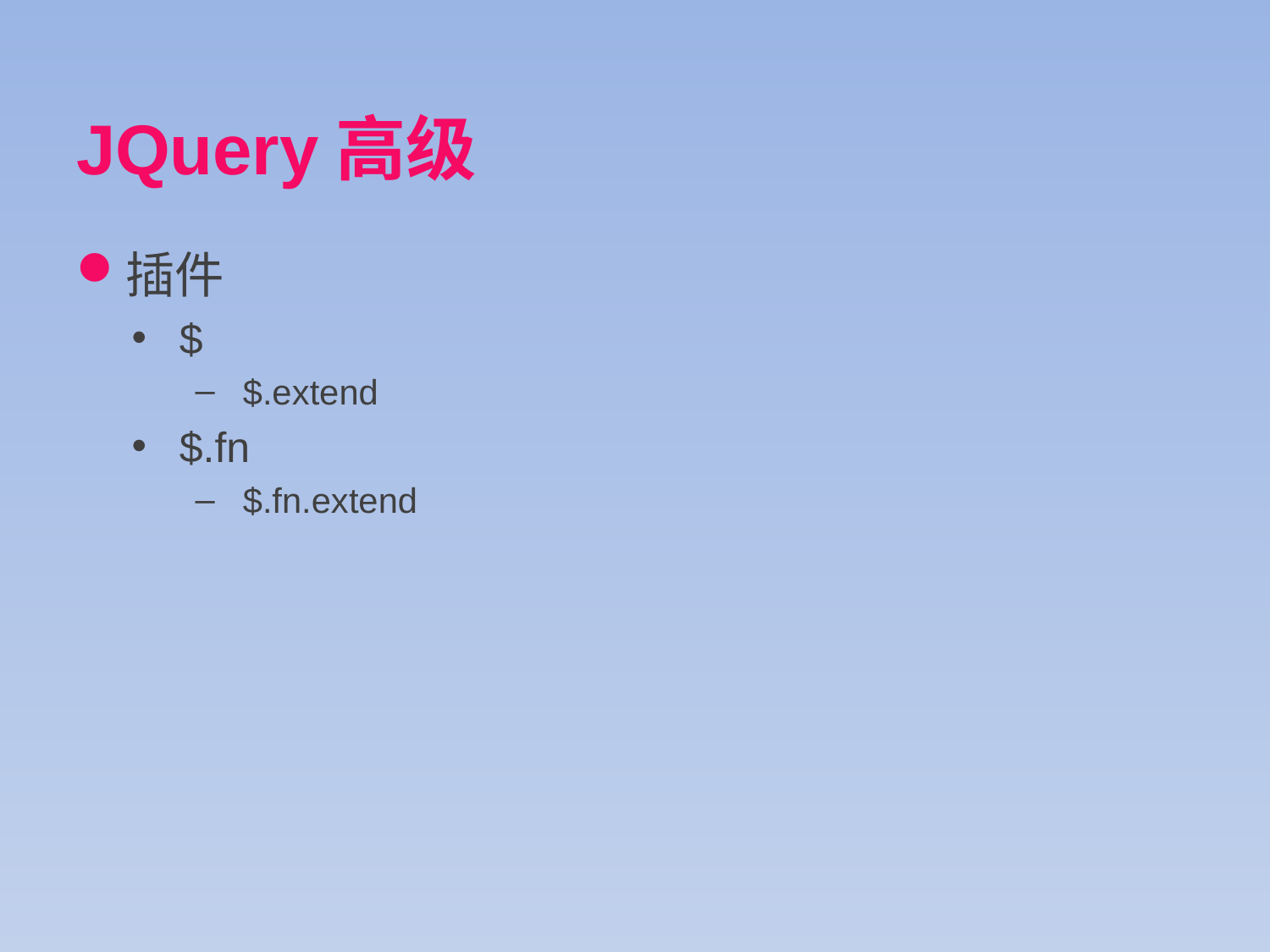

# JQuery高级
插件
$
$.extend
$.fn
$.fn.extend